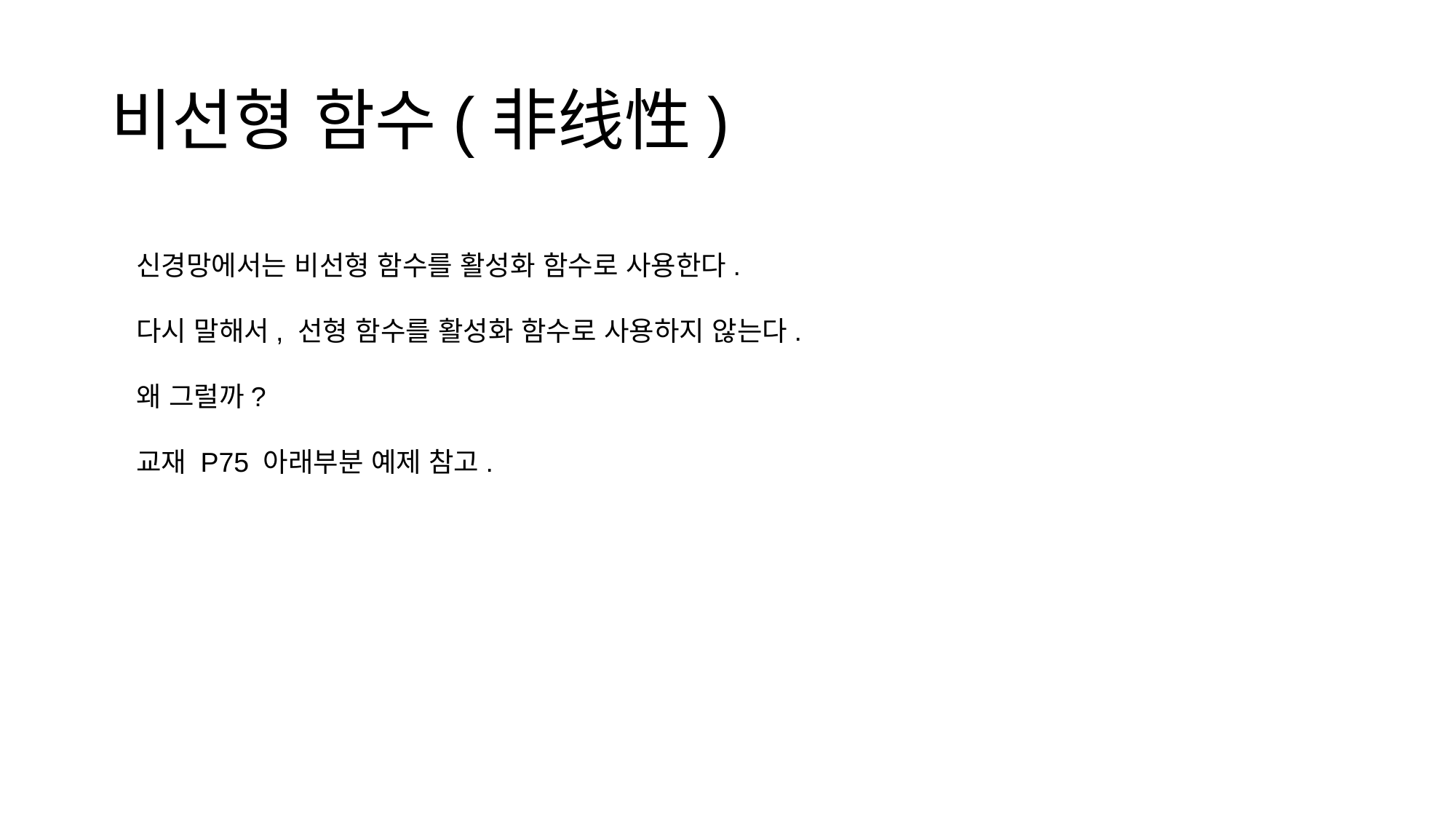

# 비선형 함수(非线性)
신경망에서는 비선형 함수를 활성화 함수로 사용한다.

다시 말해서, 선형 함수를 활성화 함수로 사용하지 않는다.

왜 그럴까?

교재 P75 아래부분 예제 참고.